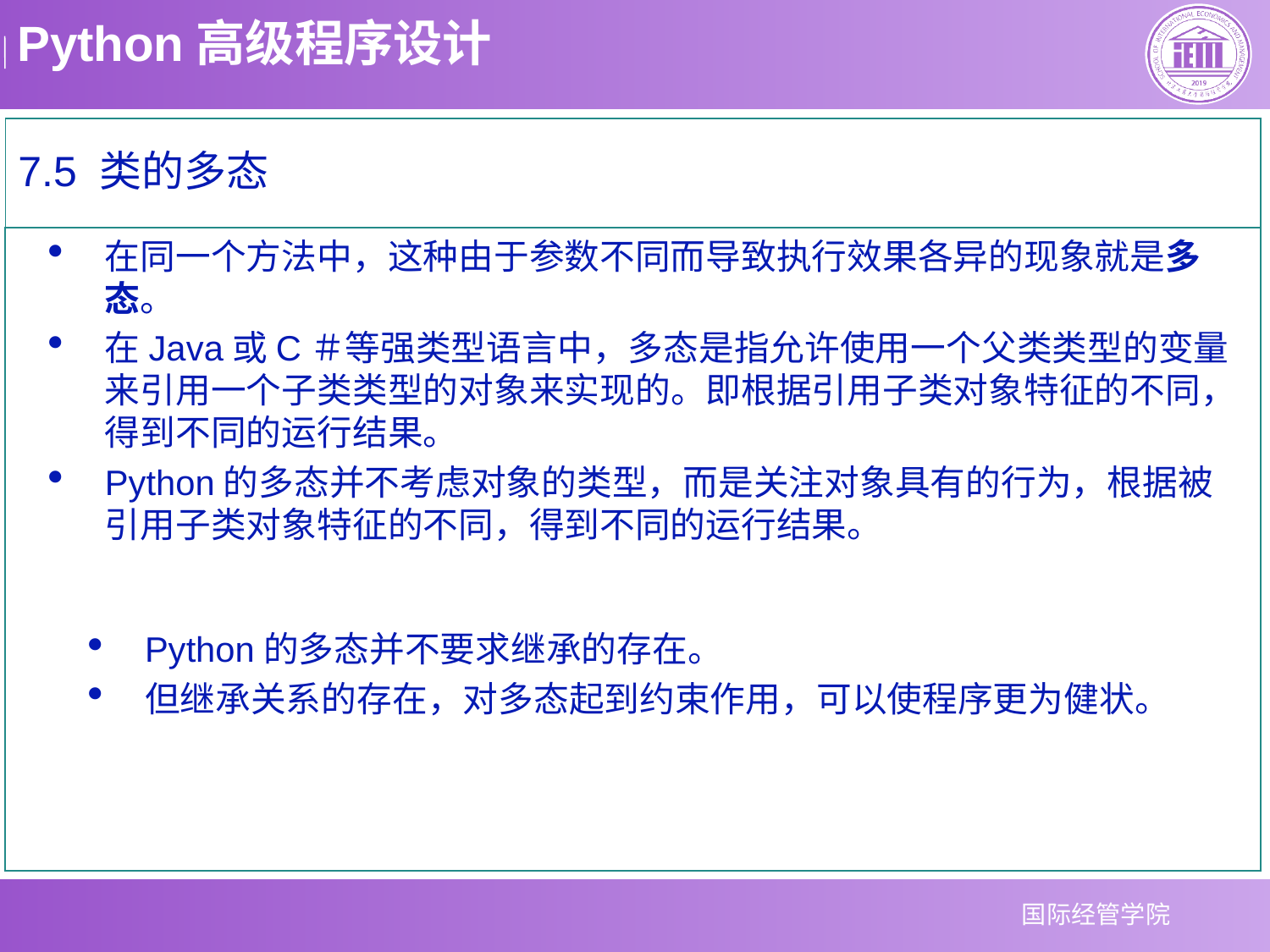

# 7.5 类的多态
在同一个方法中，这种由于参数不同而导致执行效果各异的现象就是多态。
在Java或C＃等强类型语言中，多态是指允许使用一个父类类型的变量来引用一个子类类型的对象来实现的。即根据引用子类对象特征的不同，得到不同的运行结果。
Python的多态并不考虑对象的类型，而是关注对象具有的行为，根据被引用子类对象特征的不同，得到不同的运行结果。

Python的多态并不要求继承的存在。
但继承关系的存在，对多态起到约束作用，可以使程序更为健状。